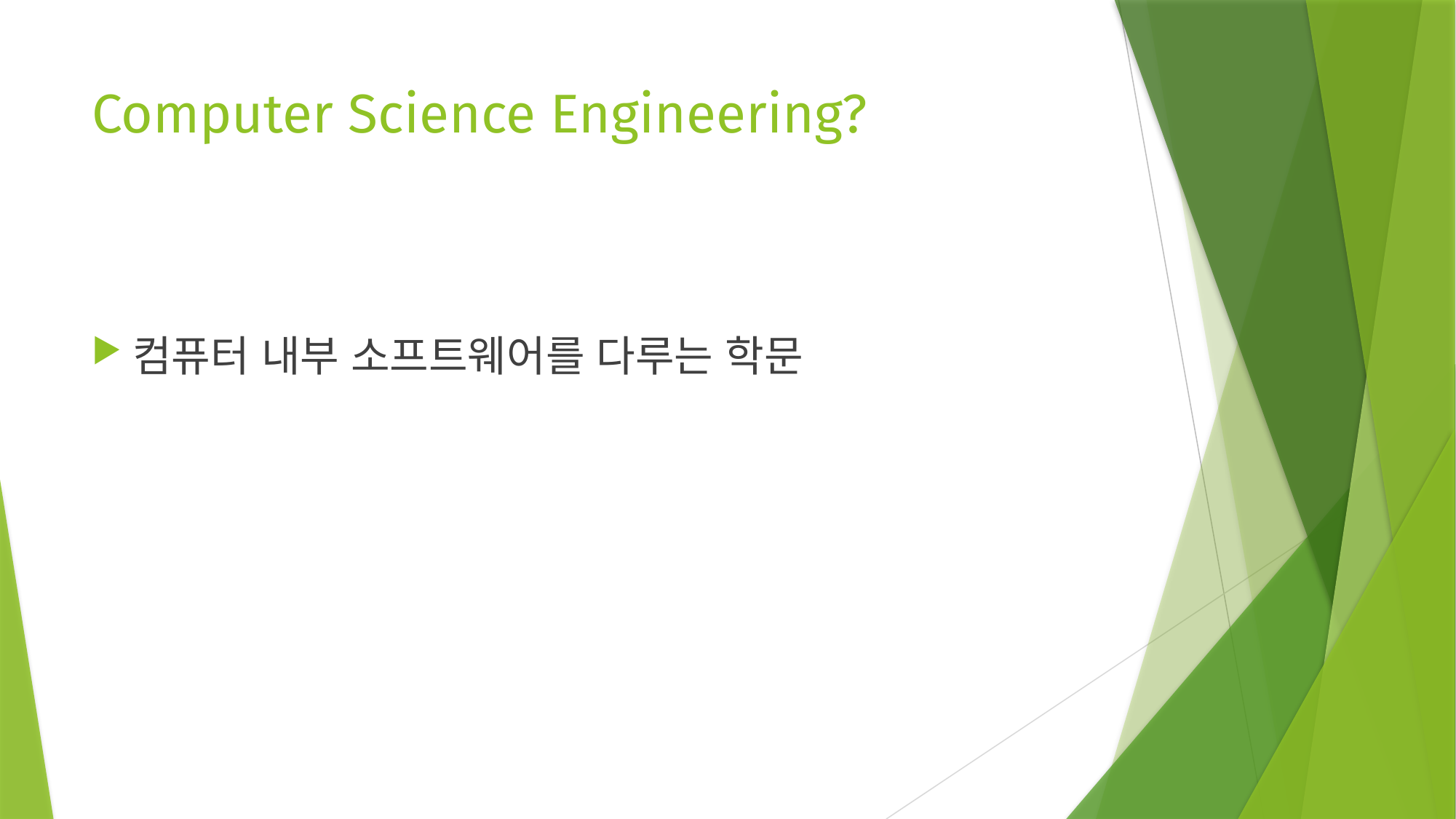

# Computer Science Engineering?

컴퓨터 내부 소프트웨어를 다루는 학문